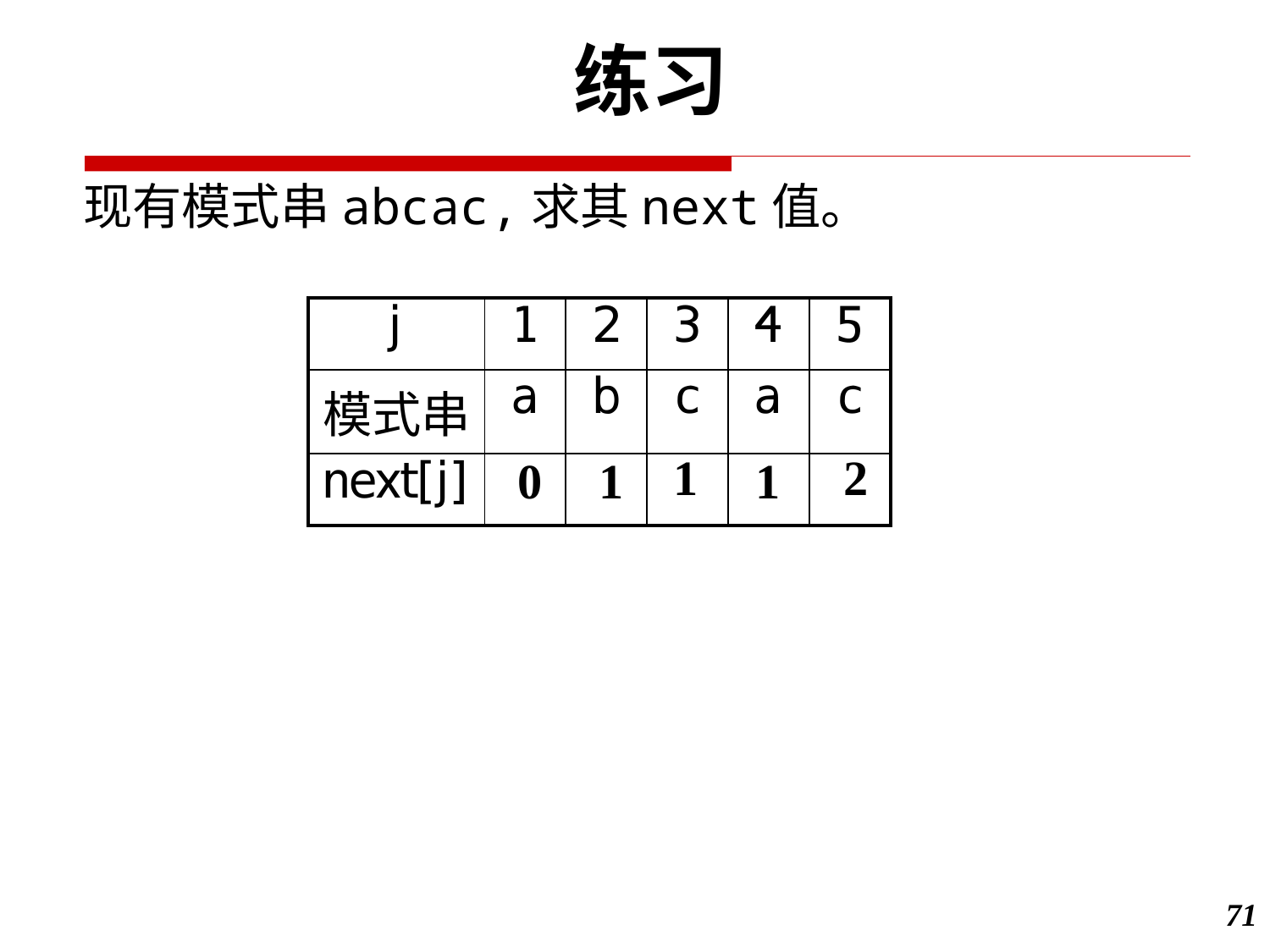

练习
现有模式串abcac,求其next值。
| j | 1 | 2 | 3 | 4 | 5 |
| --- | --- | --- | --- | --- | --- |
| 模式串 | a | b | c | a | c |
| next[j] |  |  |  |  |  |
1
2
0
1
1
71